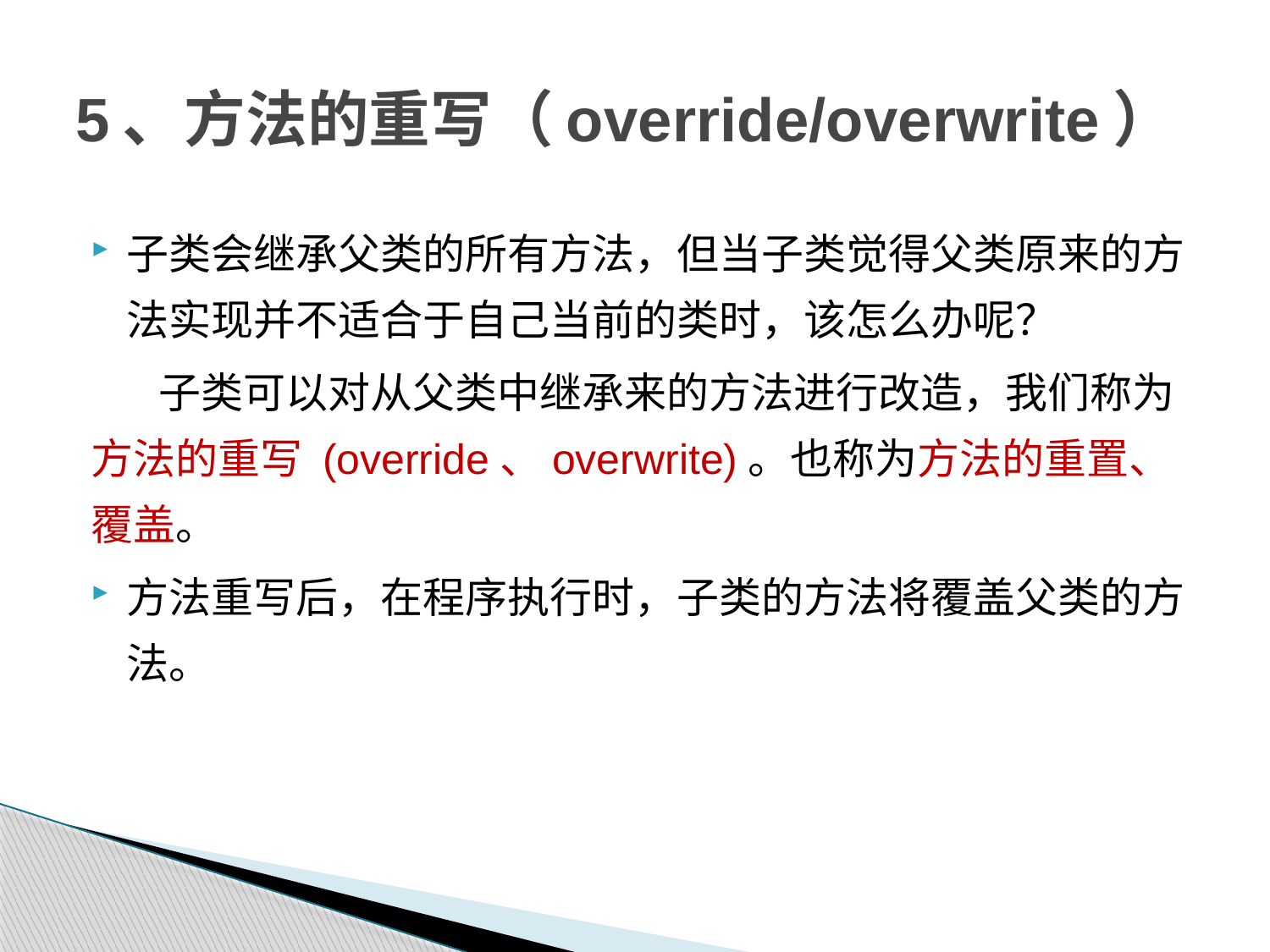

# 5、方法的重写（override/overwrite）
子类会继承父类的所有方法，但当子类觉得父类原来的方法实现并不适合于自己当前的类时，该怎么办呢？
      子类可以对从父类中继承来的方法进行改造，我们称为方法的重写 (override、overwrite)。也称为方法的重置、覆盖。
方法重写后，在程序执行时，子类的方法将覆盖父类的方法。